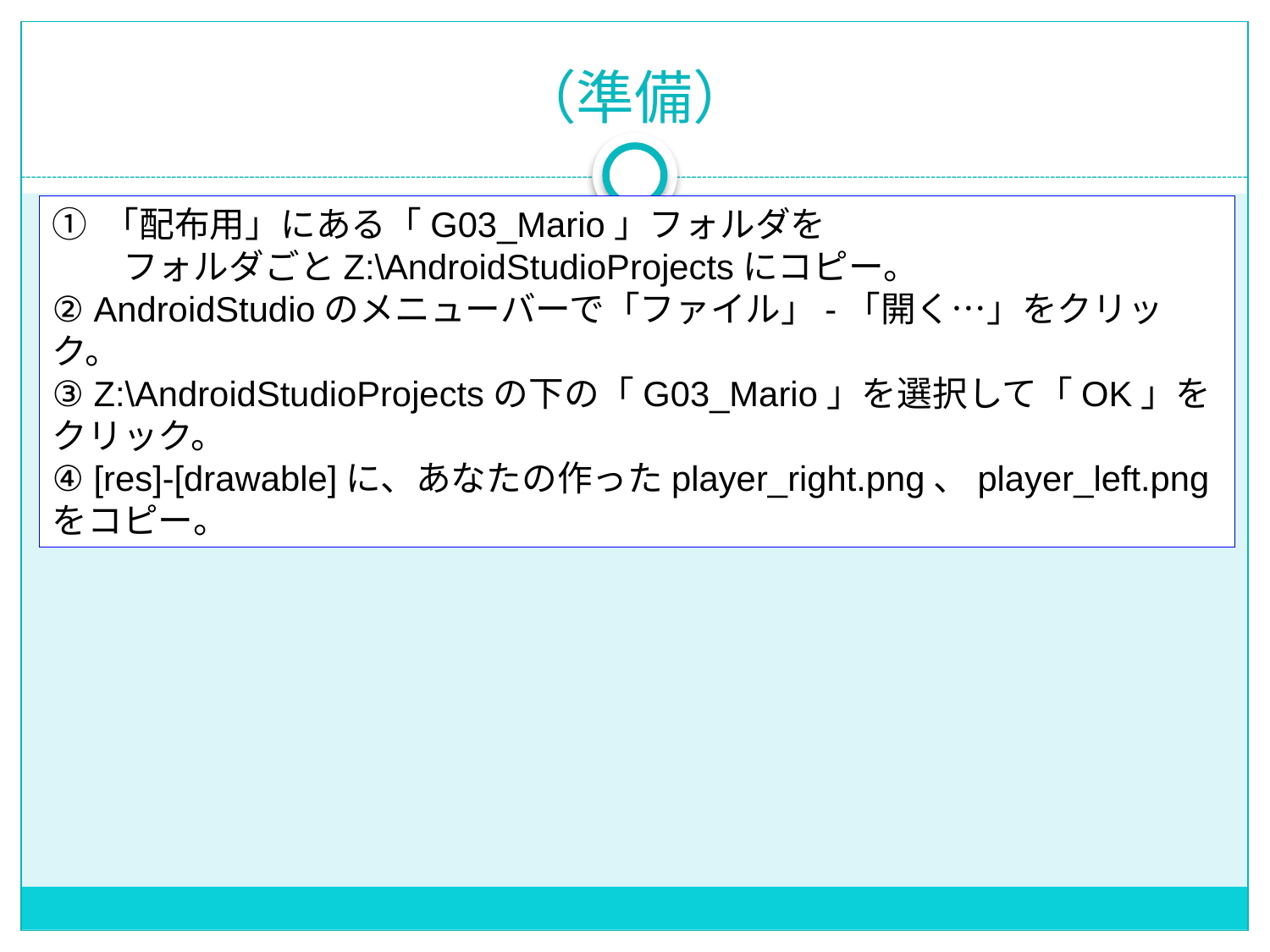

# （準備）
① 「配布用」にある「G03_Mario」フォルダを
　　フォルダごとZ:\AndroidStudioProjectsにコピー。
② AndroidStudioのメニューバーで「ファイル」-「開く…」をクリック。
③ Z:\AndroidStudioProjectsの下の「G03_Mario」を選択して「OK」をクリック。
④ [res]-[drawable]に、あなたの作ったplayer_right.png、player_left.pngをコピー。